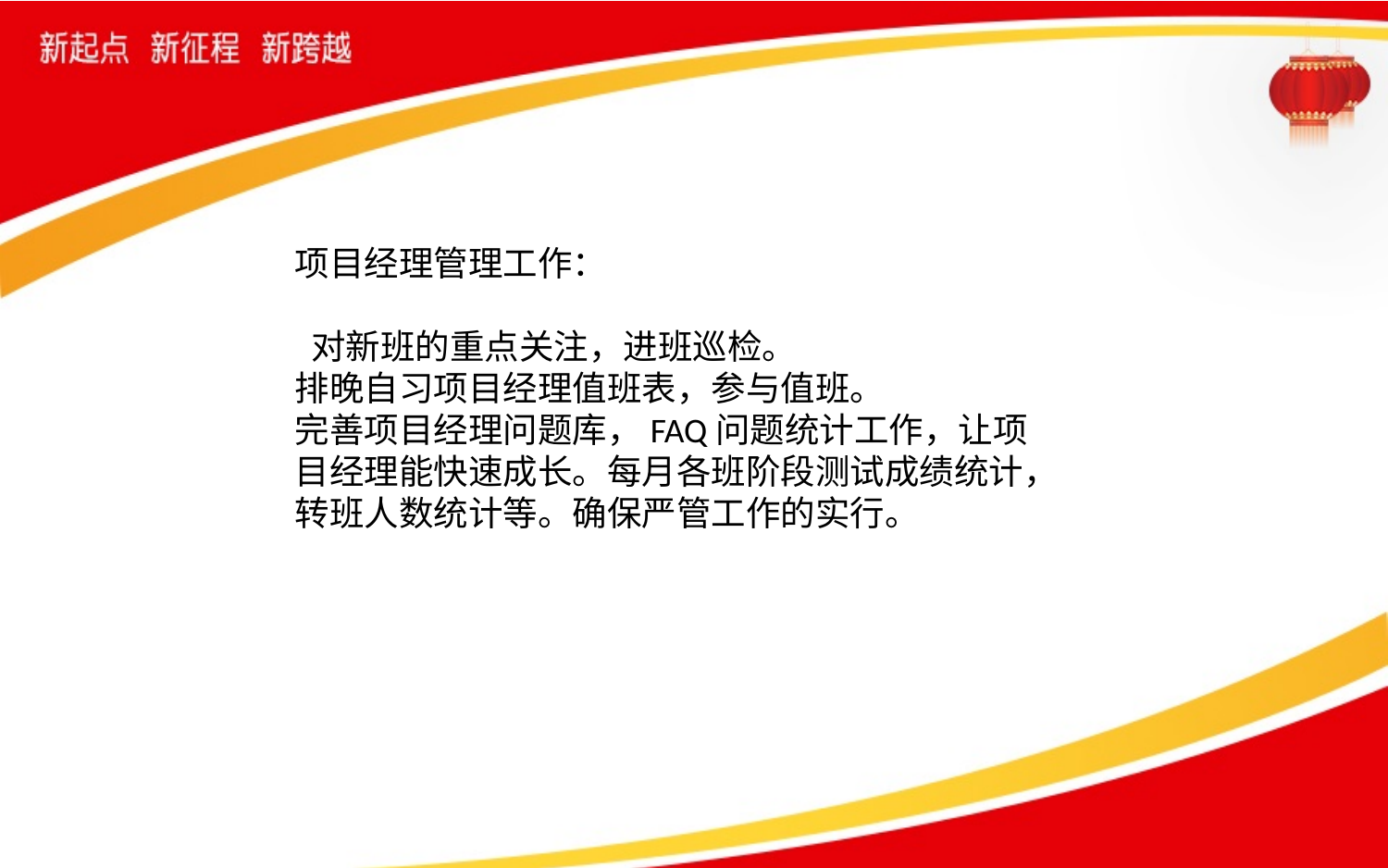

项目经理管理工作：

 对新班的重点关注，进班巡检。
排晚自习项目经理值班表，参与值班。
完善项目经理问题库，FAQ问题统计工作，让项目经理能快速成长。每月各班阶段测试成绩统计，转班人数统计等。确保严管工作的实行。